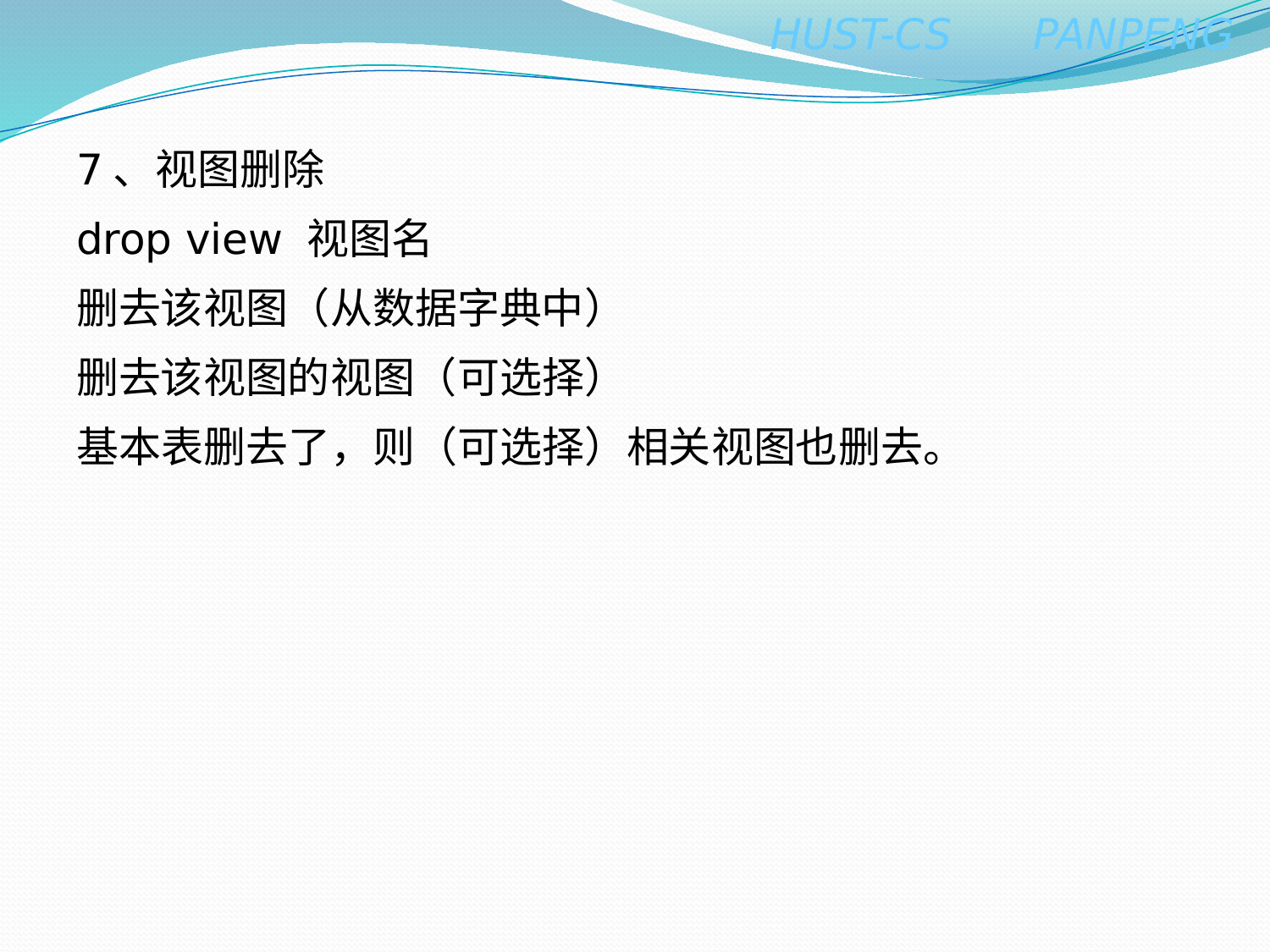

7、视图删除
drop view 视图名
删去该视图（从数据字典中）
删去该视图的视图（可选择）
基本表删去了，则（可选择）相关视图也删去。
164